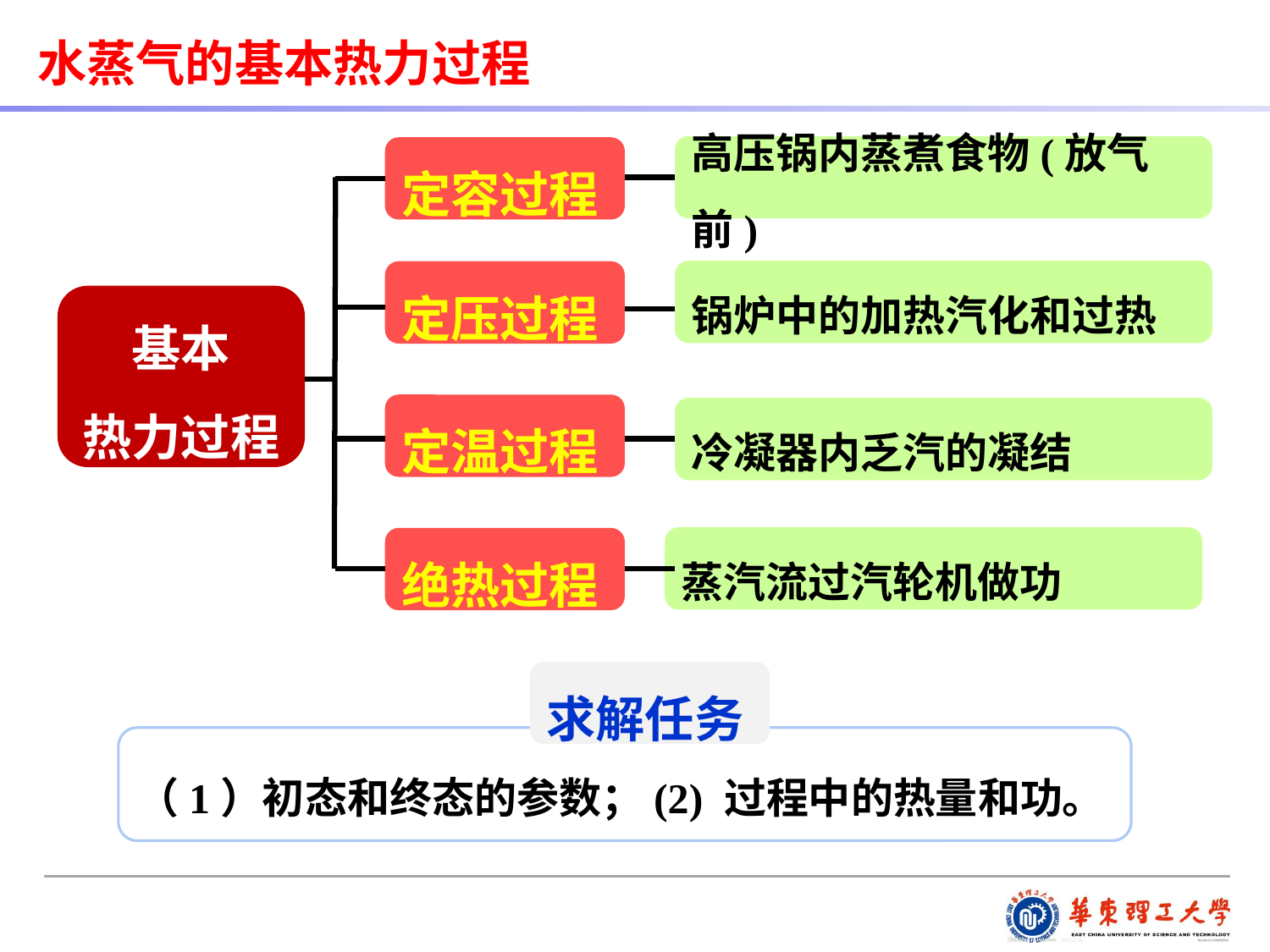

水蒸气的基本热力过程
高压锅内蒸煮食物(放气前)
定容过程
锅炉中的加热汽化和过热
定压过程
基本
热力过程
定温过程
冷凝器内乏汽的凝结
蒸汽流过汽轮机做功
绝热过程
求解任务
（1）初态和终态的参数；(2) 过程中的热量和功。